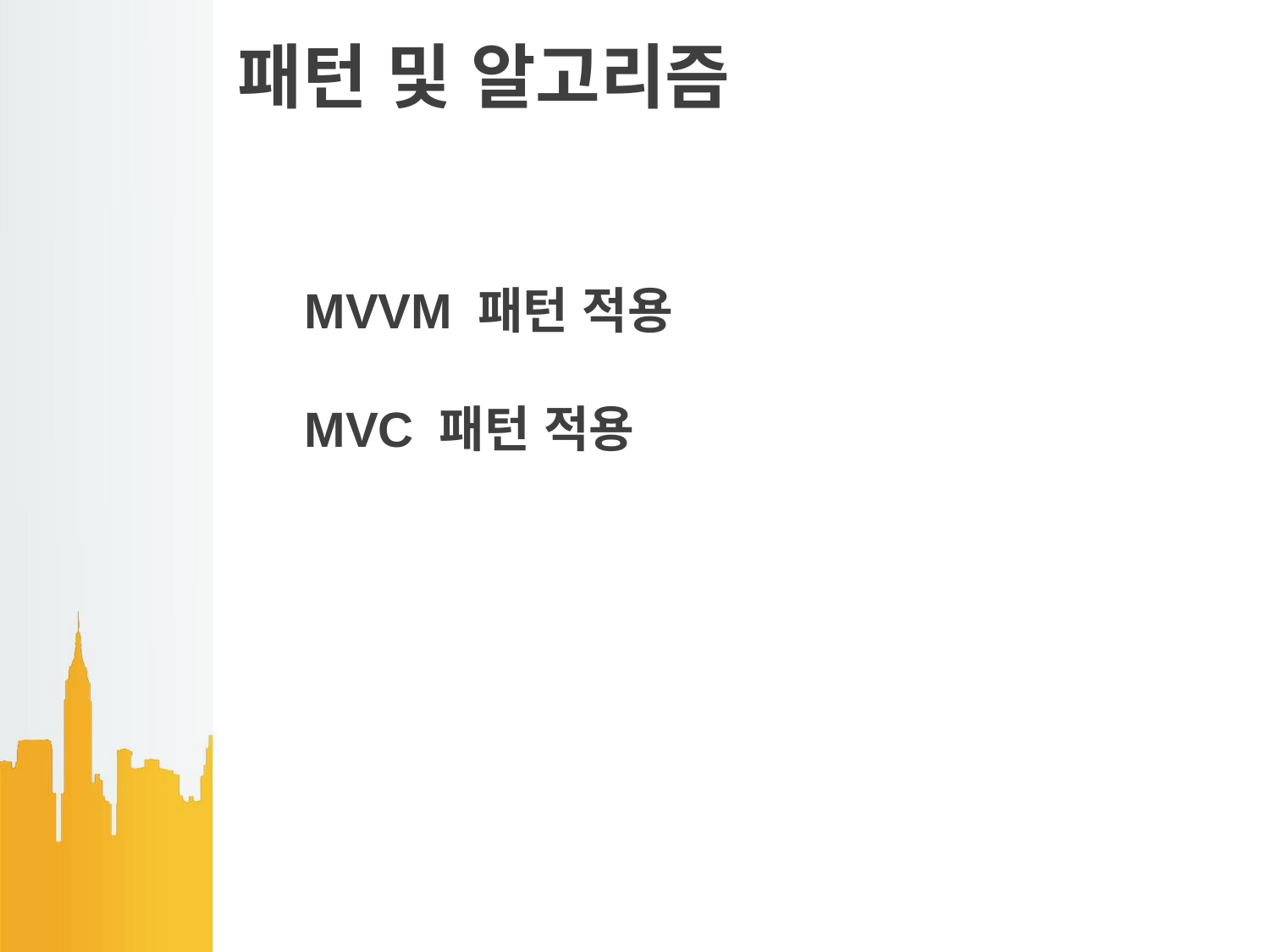

# 패턴 및 알고리즘

MVVM 패턴 적용

MVC 패턴 적용